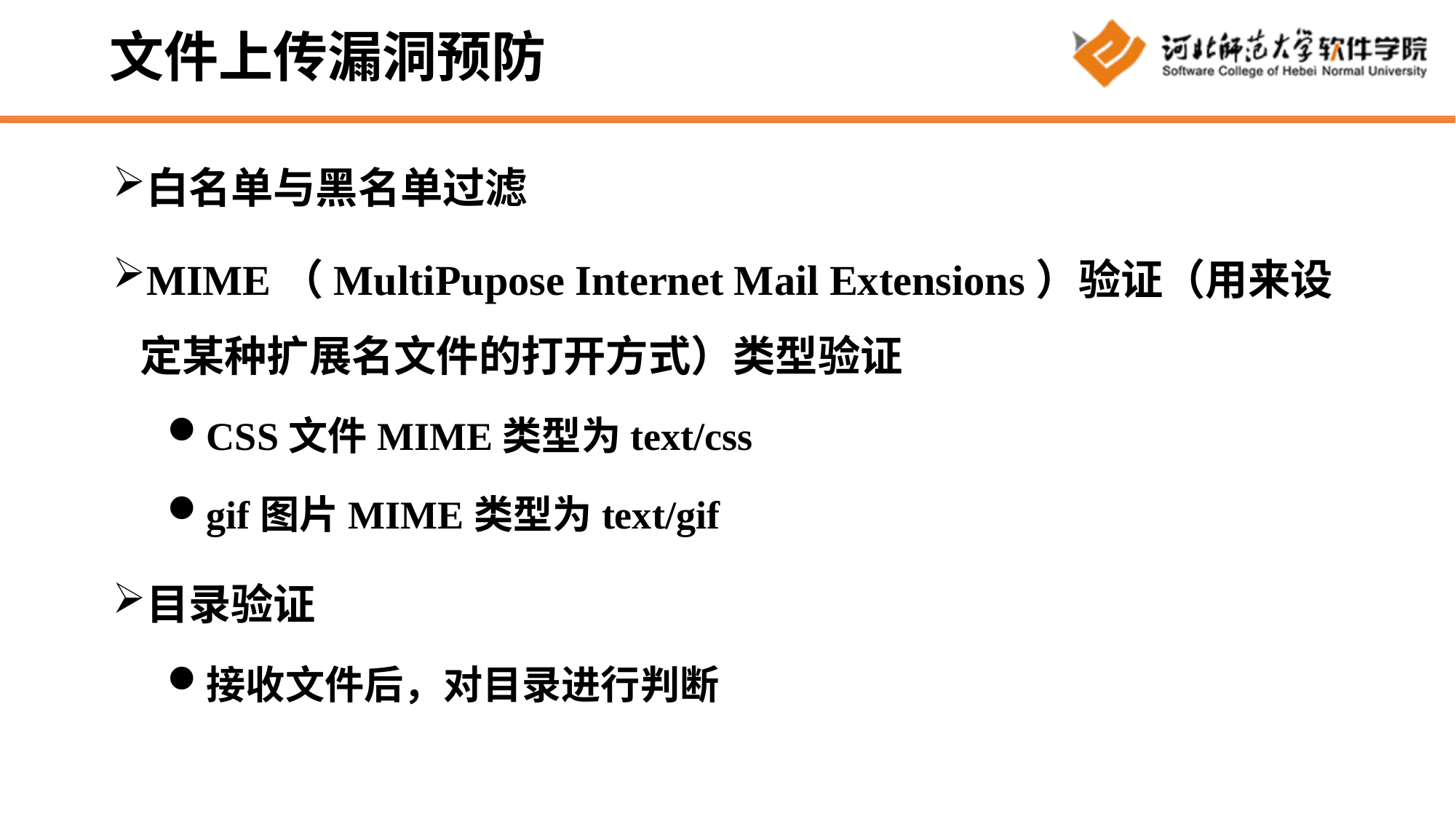

# 文件上传漏洞预防
白名单与黑名单过滤
MIME（MultiPupose Internet Mail Extensions）验证（用来设定某种扩展名文件的打开方式）类型验证
CSS文件MIME类型为text/css
gif图片MIME类型为text/gif
目录验证
接收文件后，对目录进行判断